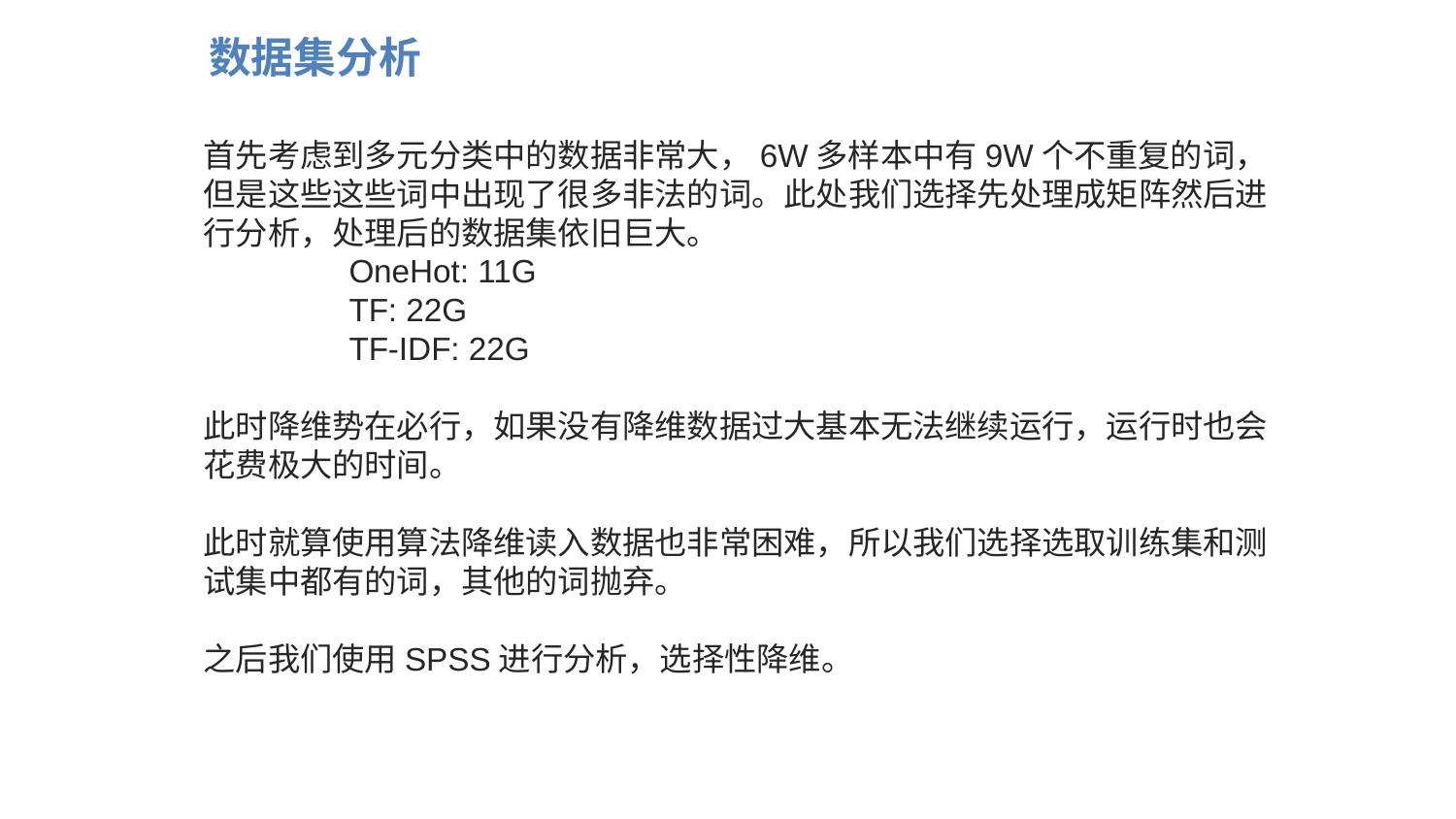

数据集分析
首先考虑到多元分类中的数据非常大，6W多样本中有9W个不重复的词，但是这些这些词中出现了很多非法的词。此处我们选择先处理成矩阵然后进行分析，处理后的数据集依旧巨大。
	OneHot: 11G
	TF: 22G
	TF-IDF: 22G

此时降维势在必行，如果没有降维数据过大基本无法继续运行，运行时也会花费极大的时间。

此时就算使用算法降维读入数据也非常困难，所以我们选择选取训练集和测试集中都有的词，其他的词抛弃。

之后我们使用SPSS进行分析，选择性降维。
70%
52%
45%